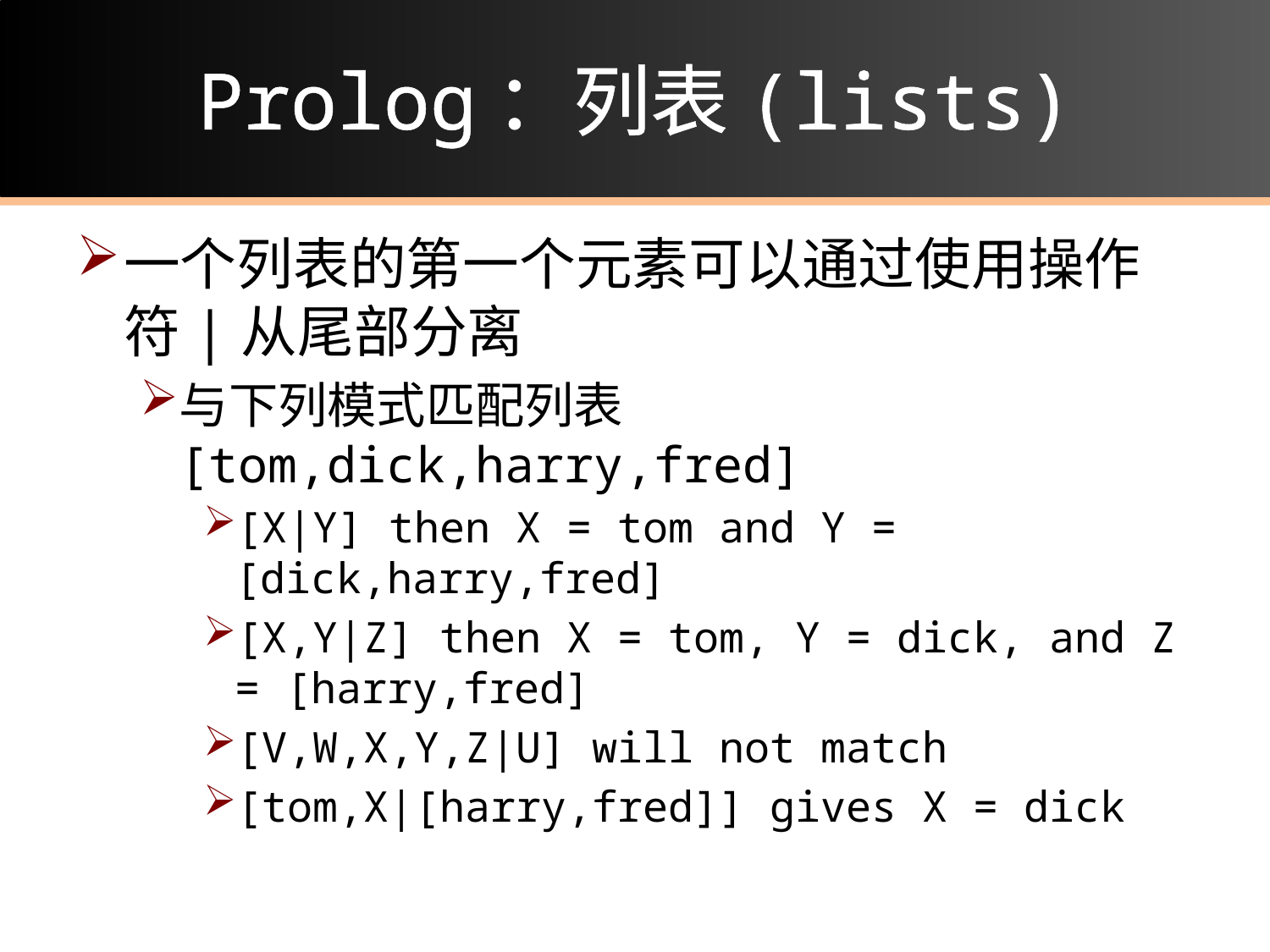

# Prolog：列表(lists)
一个列表的第一个元素可以通过使用操作符|从尾部分离
与下列模式匹配列表[tom,dick,harry,fred]
[X|Y] then X = tom and Y = [dick,harry,fred]
[X,Y|Z] then X = tom, Y = dick, and Z = [harry,fred]
[V,W,X,Y,Z|U] will not match
[tom,X|[harry,fred]] gives X = dick